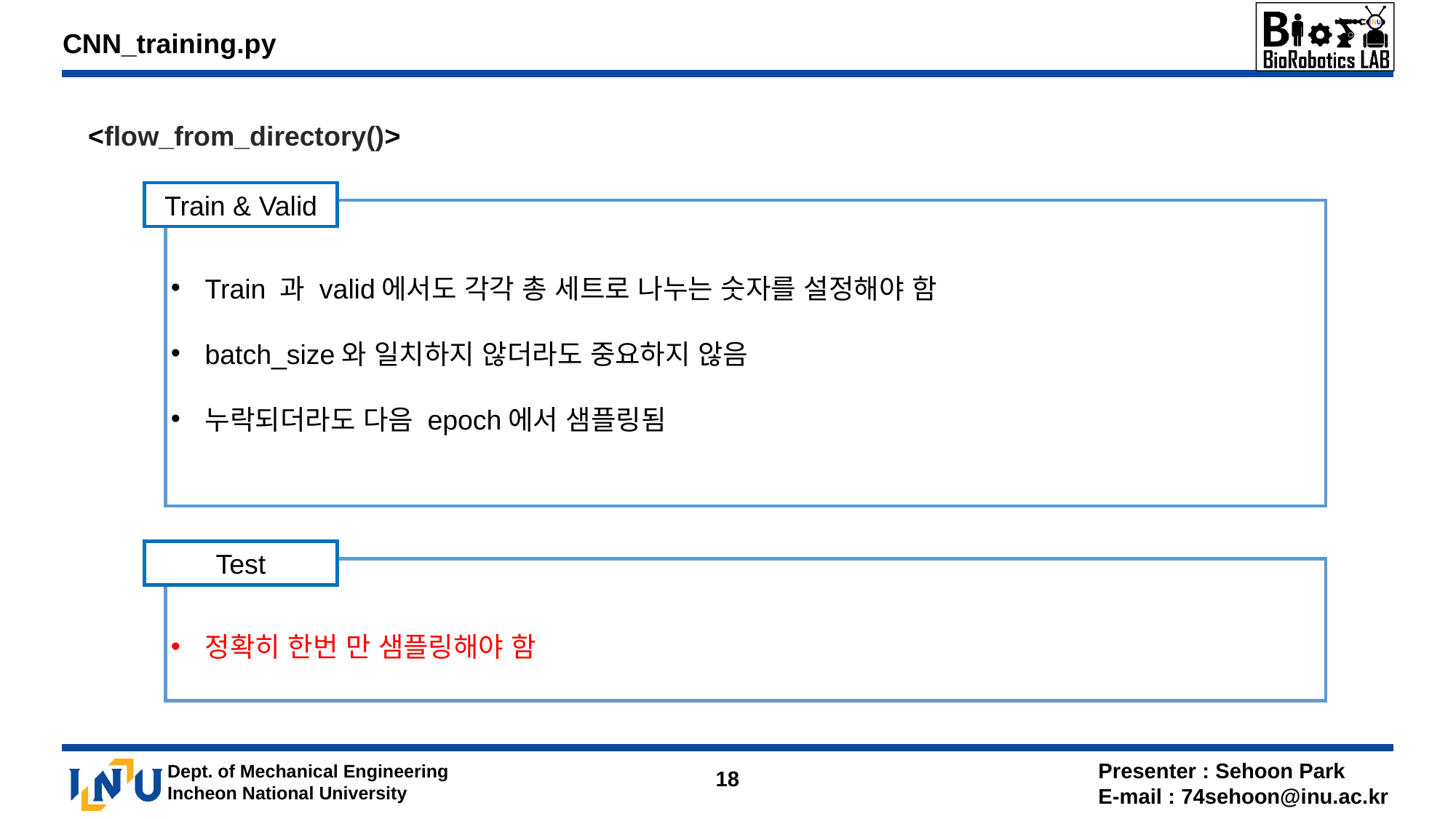

CNN_training.py
<flow_from_directory()>
Train & Valid

Train 과 valid에서도 각각 총 세트로 나누는 숫자를 설정해야 함

batch_size와 일치하지 않더라도 중요하지 않음

누락되더라도 다음 epoch에서 샘플링됨

Test

정확히 한번 만 샘플링해야 함

18